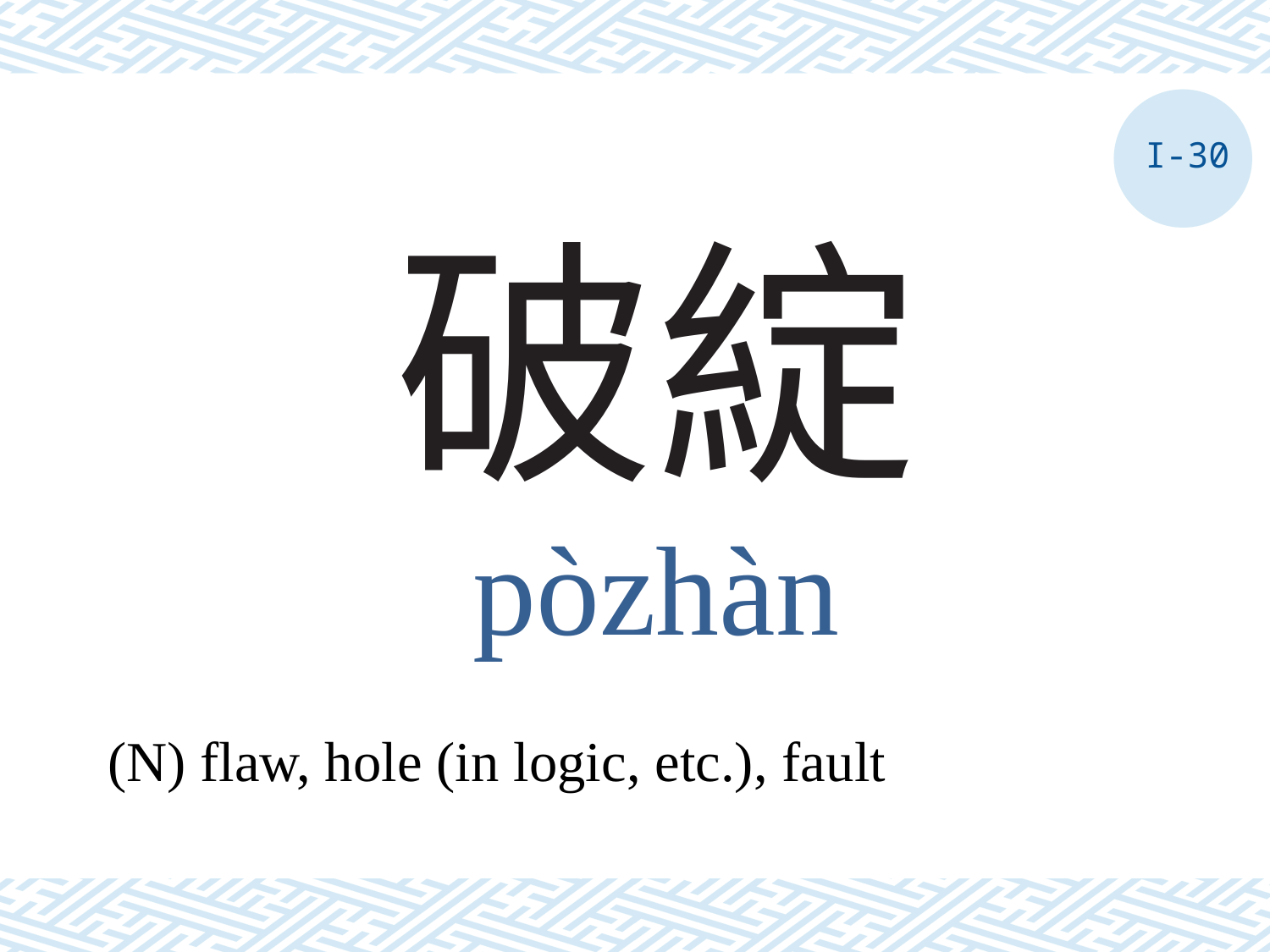

I-30

# 破綻
pòzhàn
(N) flaw, hole (in logic, etc.), fault